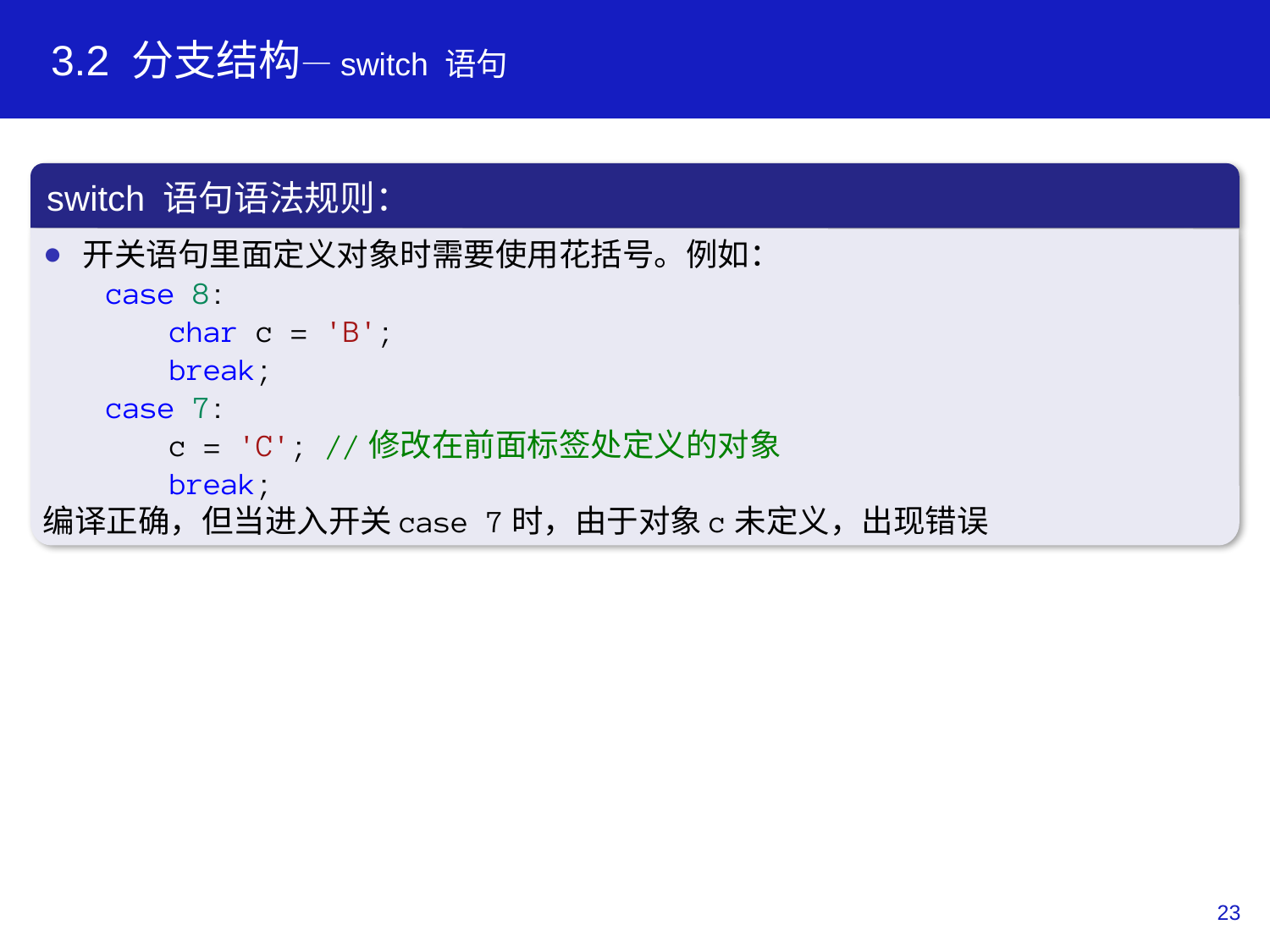

# 3.2 分支结构—switch 语句
switch 语句语法规则：
开关语句里面定义对象时需要使用花括号。例如：
case 8:
char c = 'B';
break;
case 7:
c = 'C'; //修改在前面标签处定义的对象
break;
编译正确，但当进入开关case 7时，由于对象c未定义，出现错误
23